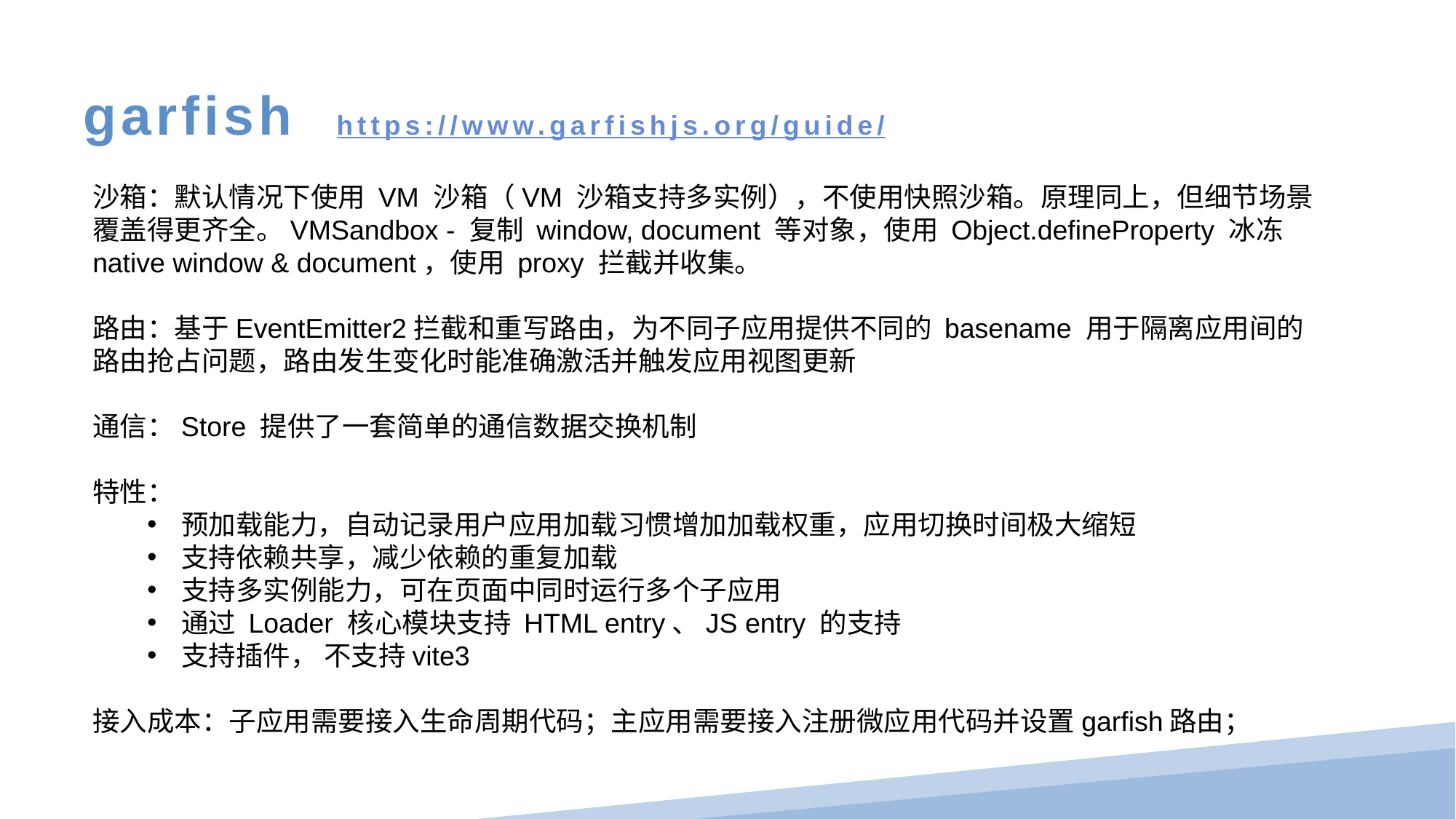

garfish  https://www.garfishjs.org/guide/
沙箱：默认情况下使用 VM 沙箱（VM 沙箱支持多实例），不使用快照沙箱。原理同上，但细节场景覆盖得更齐全。VMSandbox - 复制 window, document 等对象，使用 Object.defineProperty 冰冻 native window & document，使用 proxy 拦截并收集。
路由：基于EventEmitter2拦截和重写路由，为不同子应用提供不同的 basename 用于隔离应用间的路由抢占问题，路由发生变化时能准确激活并触发应用视图更新

通信：Store 提供了一套简单的通信数据交换机制

特性：
预加载能力，自动记录用户应用加载习惯增加加载权重，应用切换时间极大缩短
支持依赖共享，减少依赖的重复加载
支持多实例能力，可在页面中同时运行多个子应用
通过 Loader 核心模块支持 HTML entry、JS entry 的支持
支持插件， 不支持vite3

接入成本：子应用需要接入生命周期代码；主应用需要接入注册微应用代码并设置garfish路由；